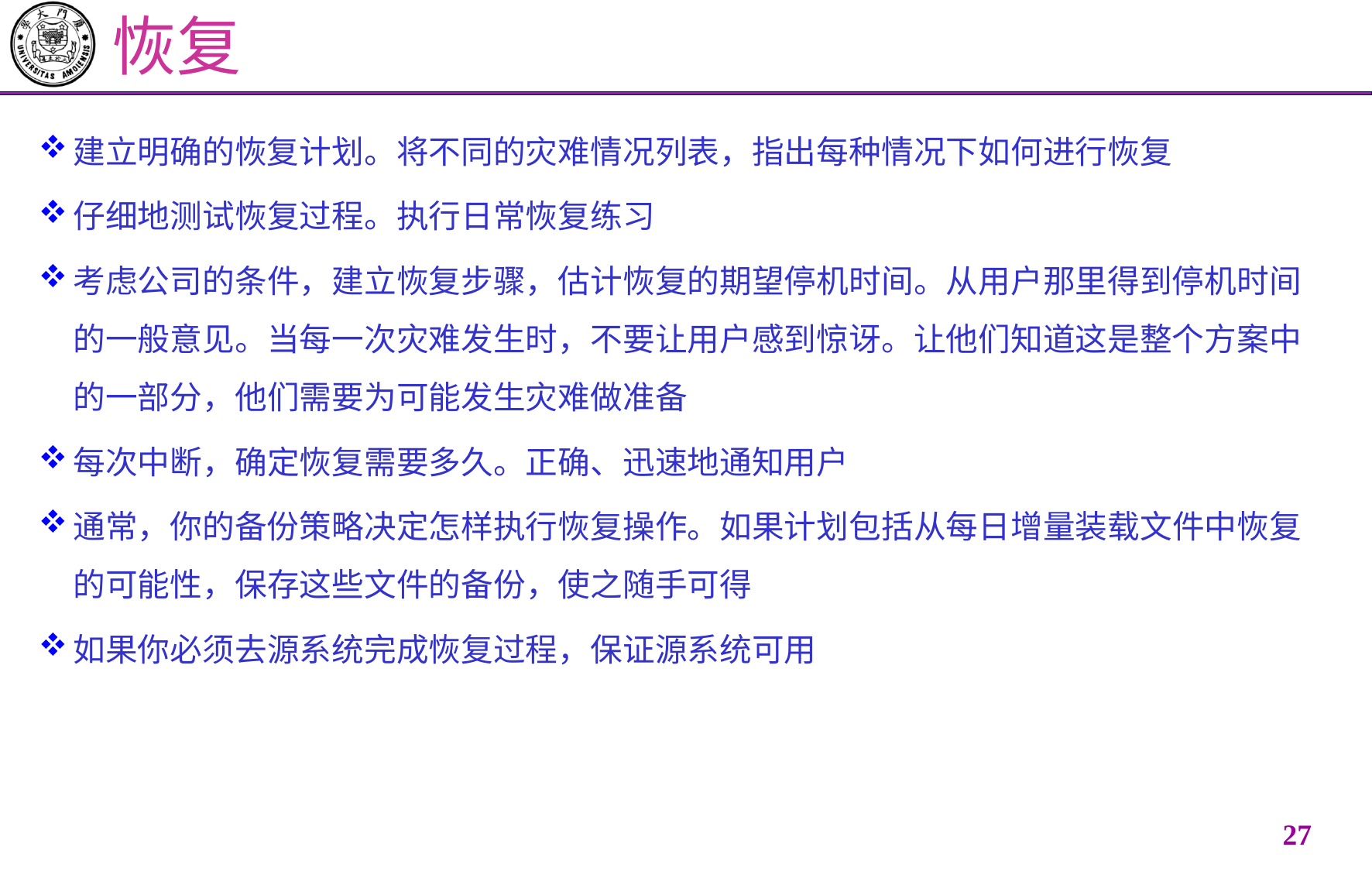

# 恢复
建立明确的恢复计划。将不同的灾难情况列表，指出每种情况下如何进行恢复
仔细地测试恢复过程。执行日常恢复练习
考虑公司的条件，建立恢复步骤，估计恢复的期望停机时间。从用户那里得到停机时间的一般意见。当每一次灾难发生时，不要让用户感到惊讶。让他们知道这是整个方案中的一部分，他们需要为可能发生灾难做准备
每次中断，确定恢复需要多久。正确、迅速地通知用户
通常，你的备份策略决定怎样执行恢复操作。如果计划包括从每日增量装载文件中恢复的可能性，保存这些文件的备份，使之随手可得
如果你必须去源系统完成恢复过程，保证源系统可用
27